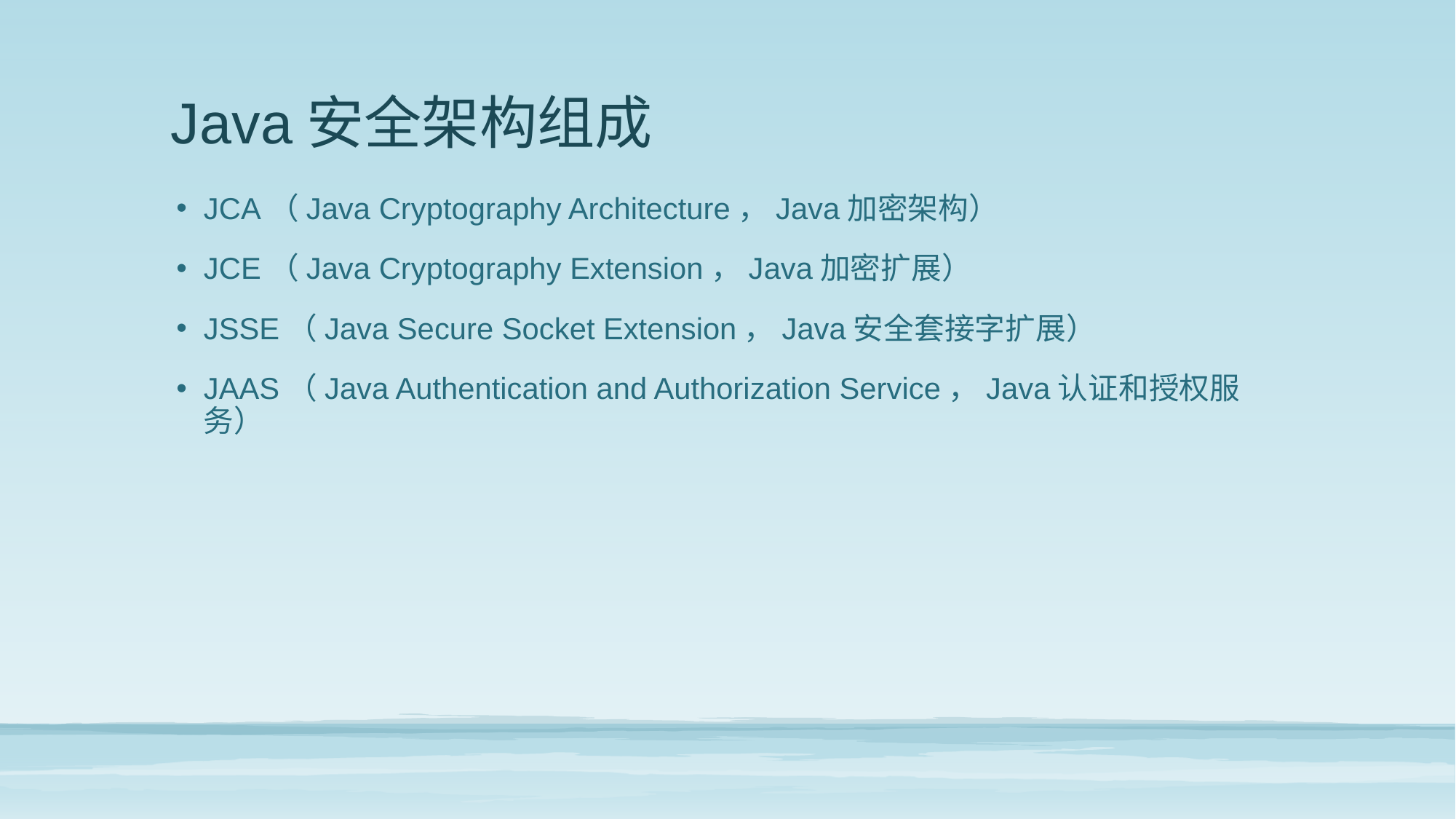

# Java安全架构组成
JCA（Java Cryptography Architecture，Java加密架构）
JCE（Java Cryptography Extension，Java加密扩展）
JSSE（Java Secure Socket Extension，Java安全套接字扩展）
JAAS（Java Authentication and Authorization Service，Java认证和授权服务）